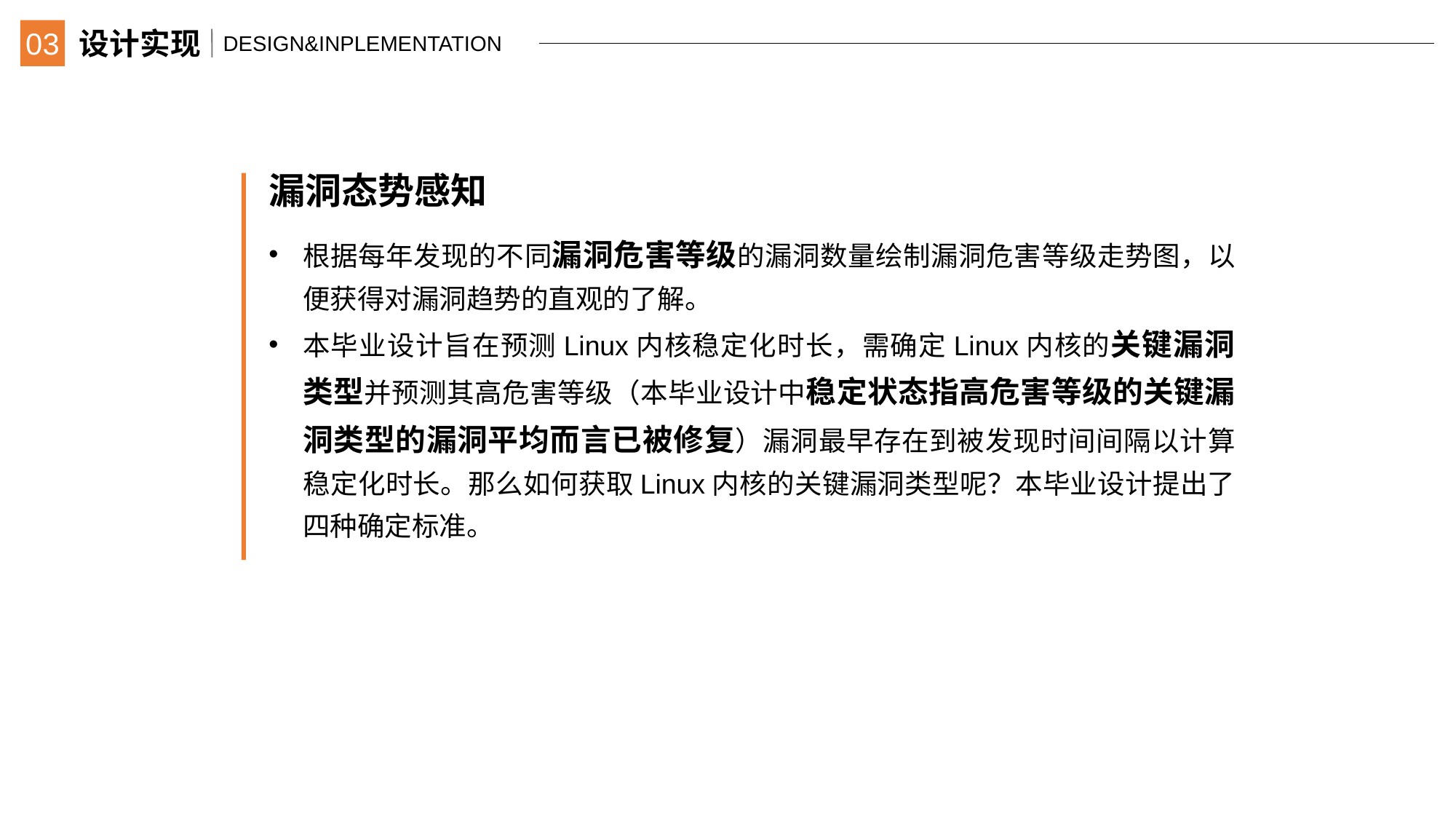

03
设计实现

DESIGN&INPLEMENTATION
漏洞态势感知

根据每年发现的不同漏洞危害等级的漏洞数量绘制漏洞危害等级走势图，以便获得对漏洞趋势的直观的了解。
本毕业设计旨在预测Linux内核稳定化时长，需确定Linux内核的关键漏洞类型并预测其高危害等级（本毕业设计中稳定状态指高危害等级的关键漏洞类型的漏洞平均而言已被修复）漏洞最早存在到被发现时间间隔以计算稳定化时长。那么如何获取Linux内核的关键漏洞类型呢？本毕业设计提出了四种确定标准。